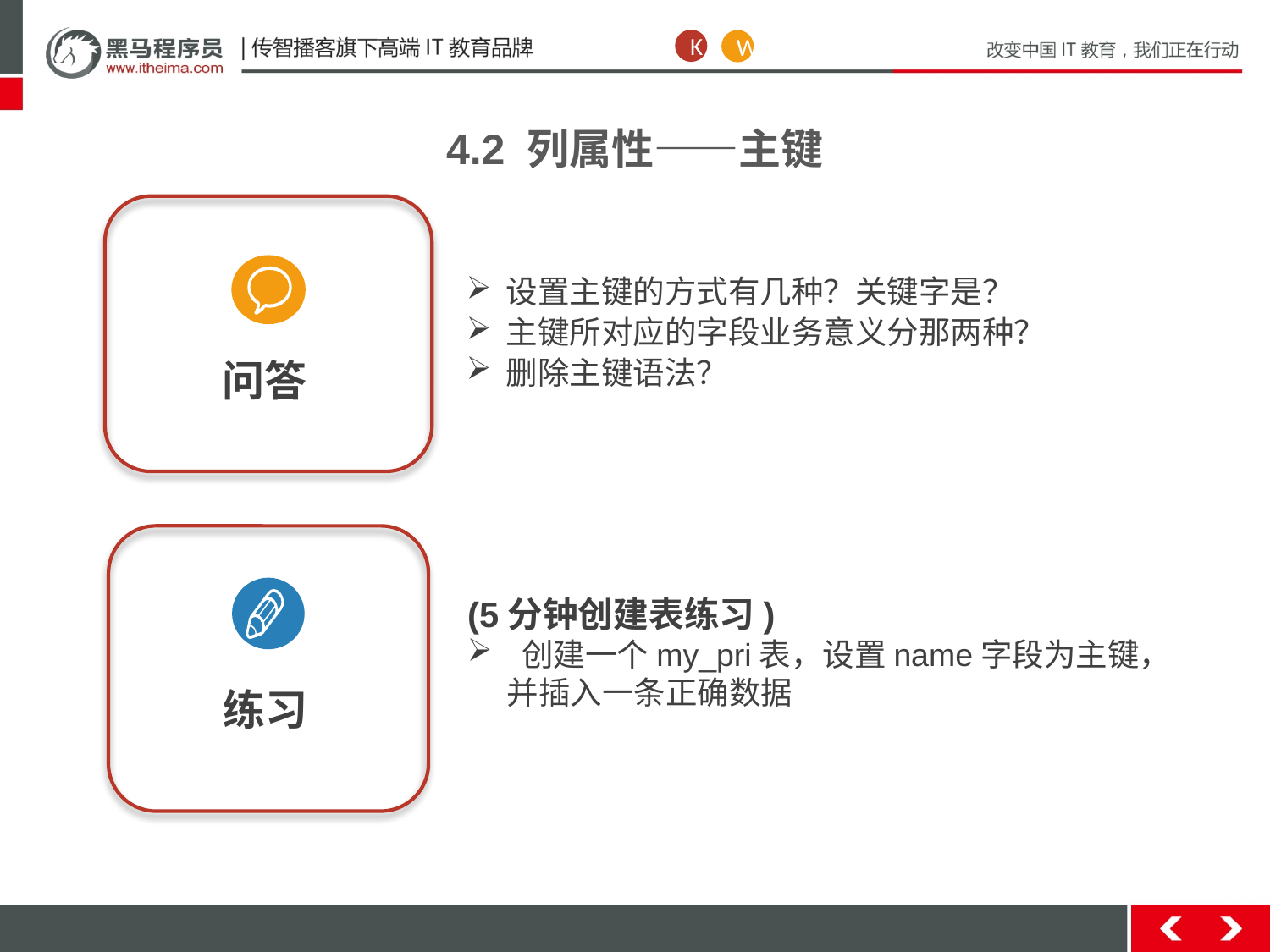

K
W
4.2 列属性——主键

问答
设置主键的方式有几种？关键字是？
主键所对应的字段业务意义分那两种？
删除主键语法？

练习
(5分钟创建表练习)
 创建一个my_pri表，设置name字段为主键，并插入一条正确数据